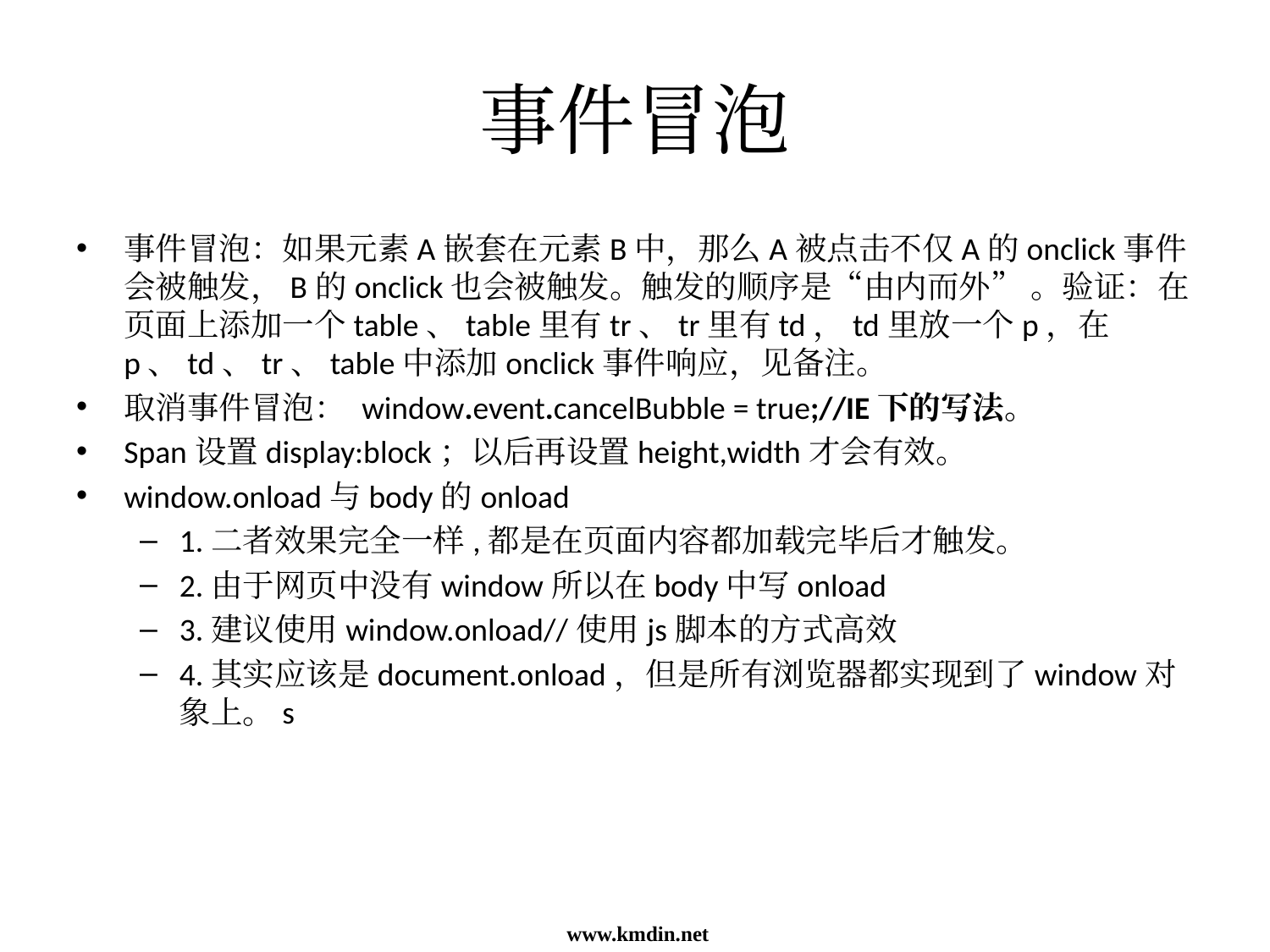

事件冒泡
事件冒泡：如果元素A嵌套在元素B中，那么A被点击不仅A的onclick事件会被触发，B的onclick也会被触发。触发的顺序是“由内而外” 。验证：在页面上添加一个table、table里有tr、tr里有td，td里放一个p，在p、td、tr、table中添加onclick事件响应，见备注。
取消事件冒泡： window.event.cancelBubble = true;//IE下的写法。
Span设置display:block；以后再设置height,width才会有效。
window.onload与body的onload
1.二者效果完全一样,都是在页面内容都加载完毕后才触发。
2.由于网页中没有window所以在body中写onload
3.建议使用window.onload//使用js脚本的方式高效
4.其实应该是document.onload，但是所有浏览器都实现到了window对象上。s